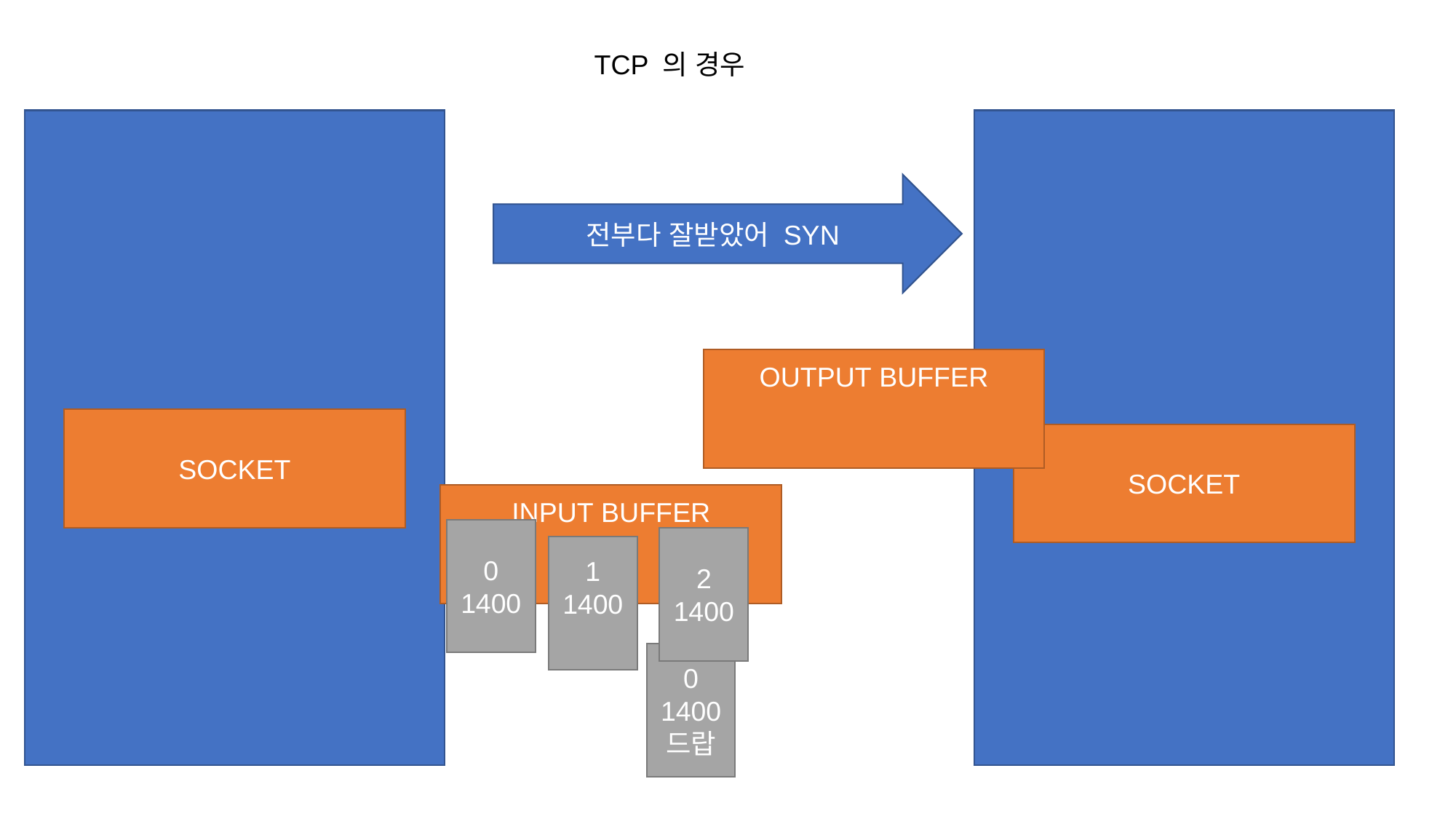

TCP 의 경우

전부다 잘받았어 SYN
OUTPUT BUFFER

SOCKET
SOCKET
INPUT BUFFER

0
1400
2
1400
1
1400

0
1400
드랍